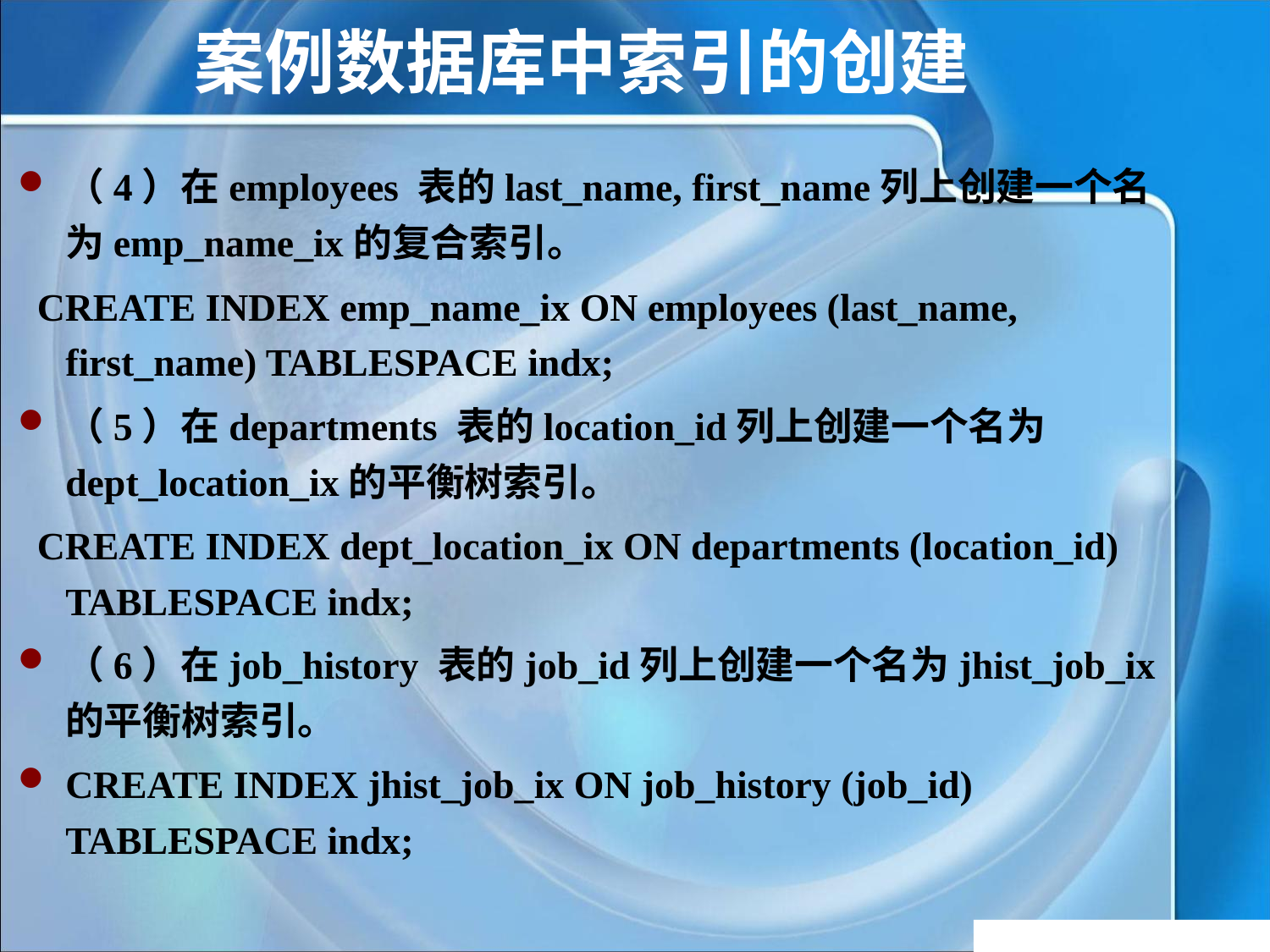

# 案例数据库中索引的创建
（4）在employees 表的last_name, first_name列上创建一个名为emp_name_ix的复合索引。
  CREATE INDEX emp_name_ix ON employees (last_name, first_name) TABLESPACE indx;
（5）在departments 表的location_id列上创建一个名为dept_location_ix的平衡树索引。
  CREATE INDEX dept_location_ix ON departments (location_id) TABLESPACE indx;
（6）在job_history 表的job_id列上创建一个名为jhist_job_ix 的平衡树索引。
CREATE INDEX jhist_job_ix ON job_history (job_id) TABLESPACE indx;

90